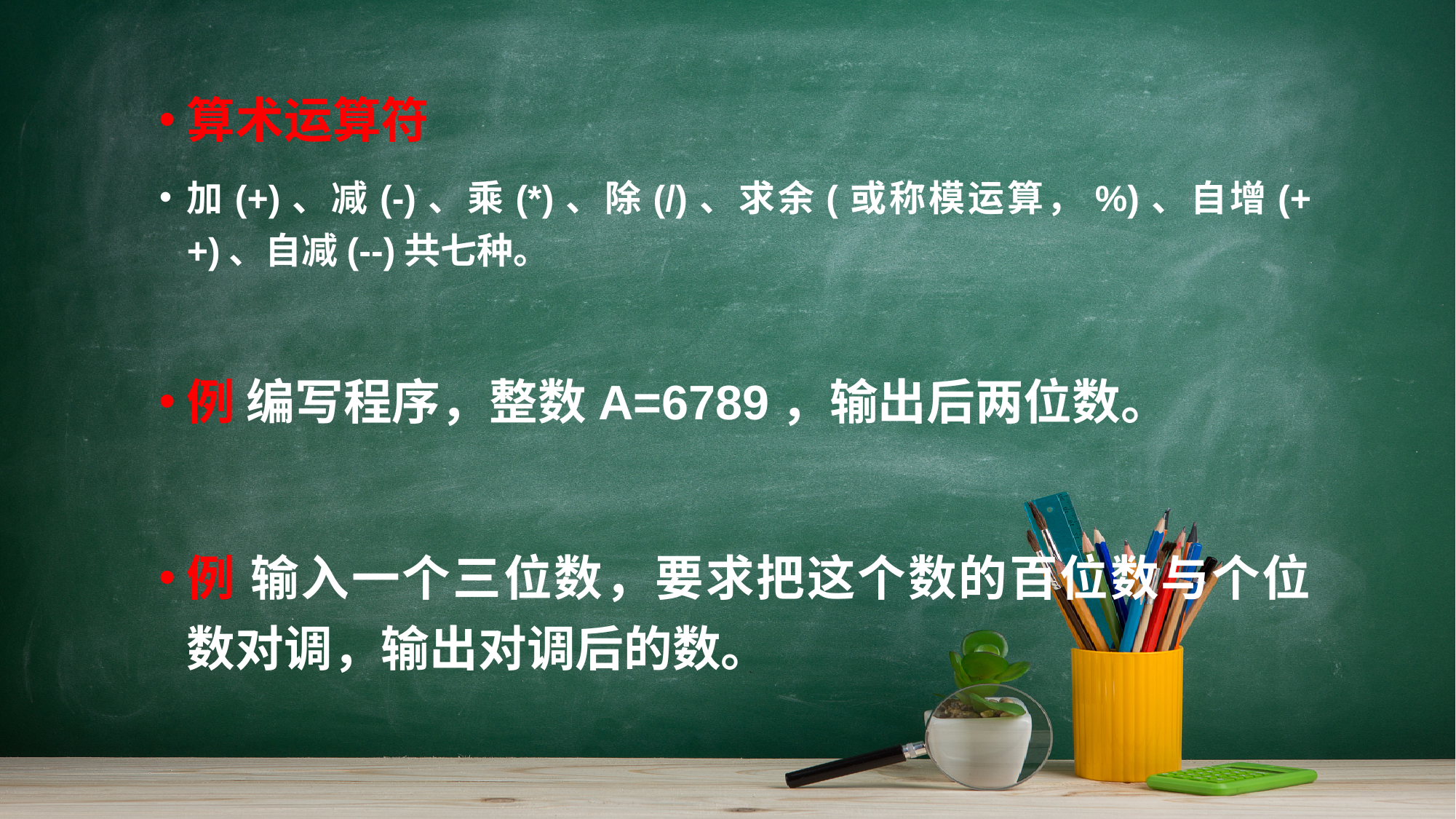

算术运算符
加(+)、减(-)、乘(*)、除(/)、求余(或称模运算，%)、自增(++)、自减(--)共七种。

例 编写程序，整数A=6789，输出后两位数。

例 输入一个三位数，要求把这个数的百位数与个位数对调，输出对调后的数。

#